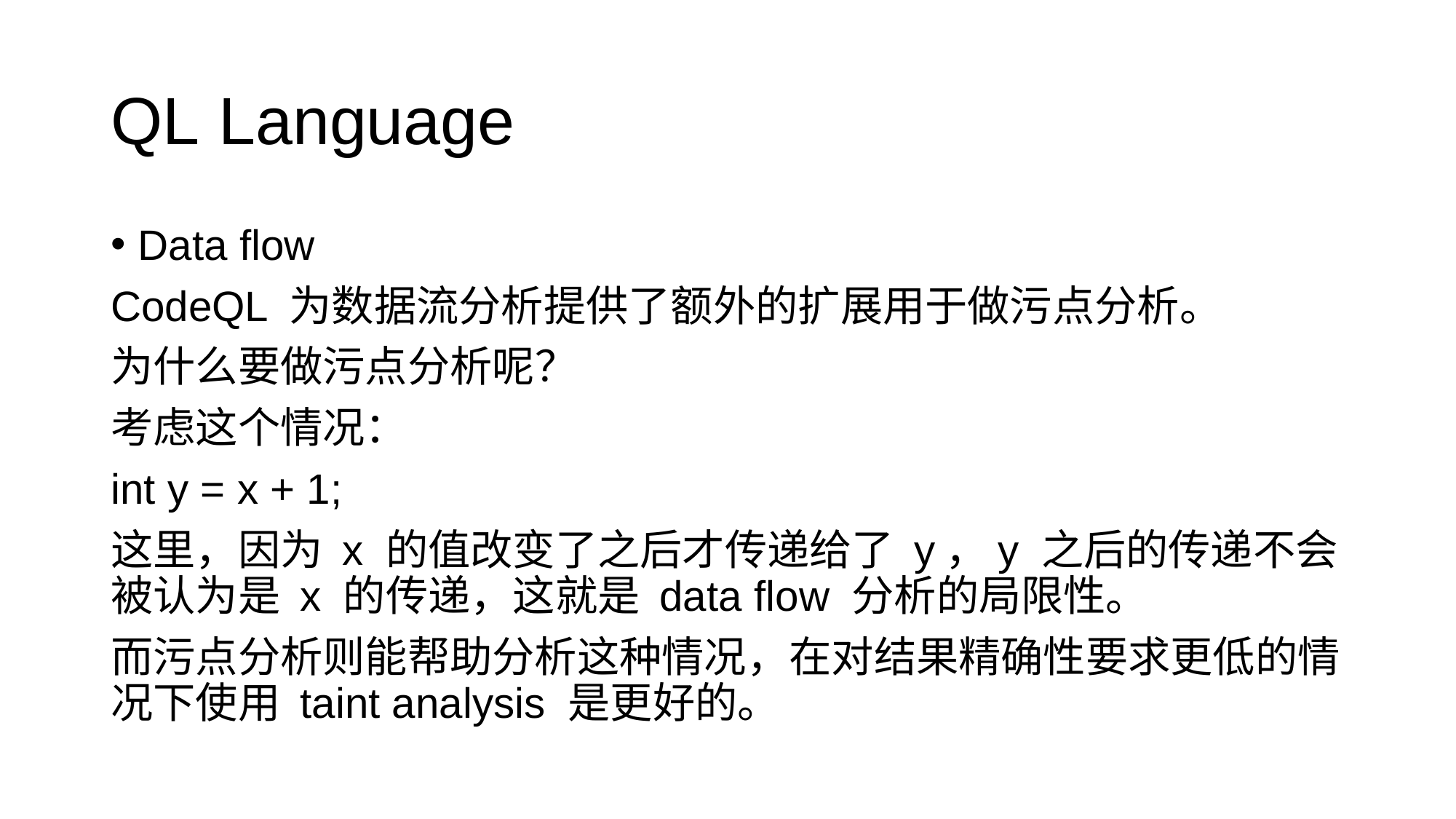

# QL Language
Data flow
CodeQL 为数据流分析提供了额外的扩展用于做污点分析。
为什么要做污点分析呢？
考虑这个情况：
int y = x + 1;
这里，因为 x 的值改变了之后才传递给了 y，y 之后的传递不会被认为是 x 的传递，这就是 data flow 分析的局限性。
而污点分析则能帮助分析这种情况，在对结果精确性要求更低的情况下使用 taint analysis 是更好的。